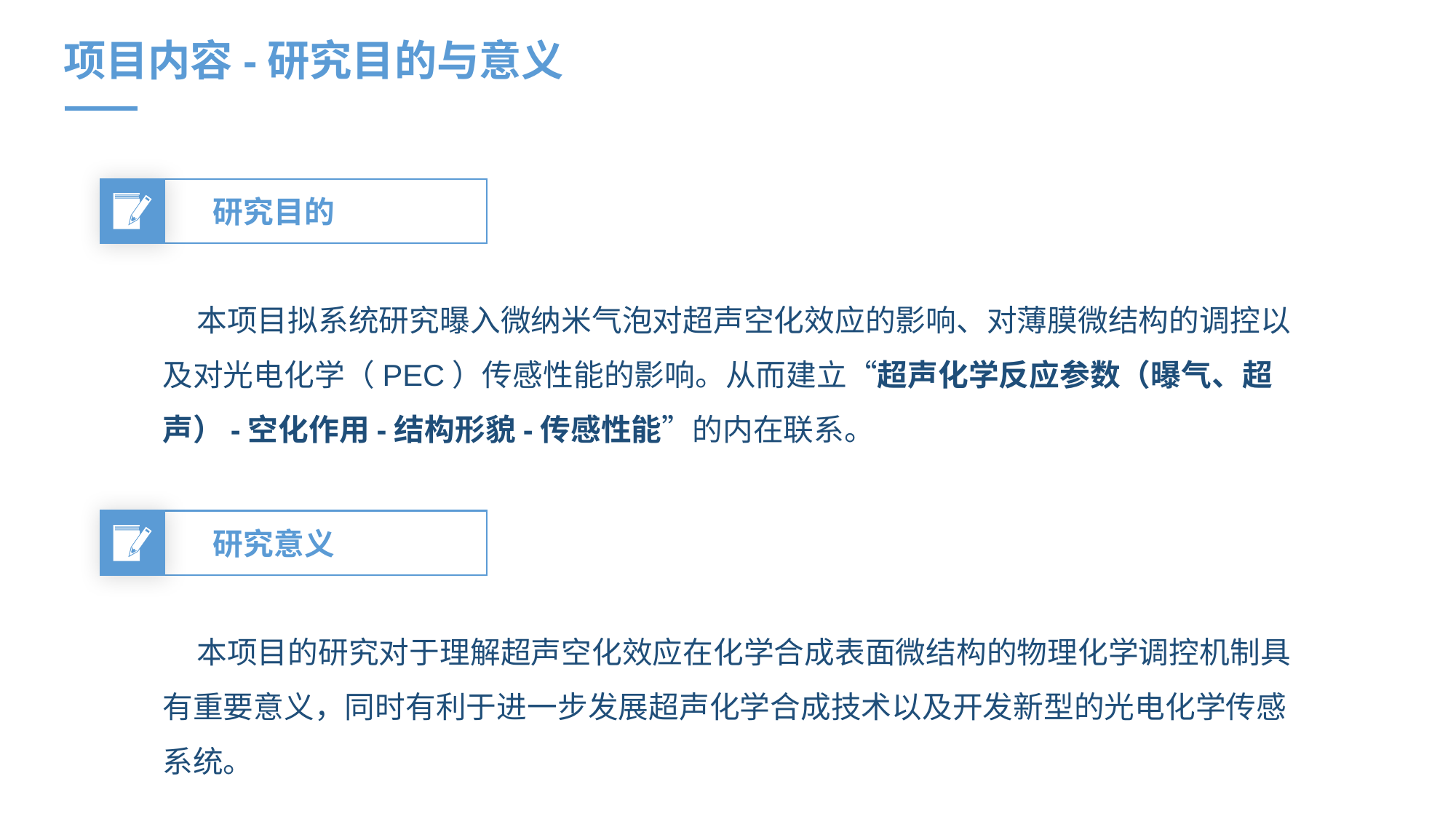

项目内容-研究目的与意义

研究目的
    本项目拟系统研究曝入微纳米气泡对超声空化效应的影响、对薄膜微结构的调控以及对光电化学（PEC）传感性能的影响。从而建立“超声化学反应参数（曝气、超声）-空化作用-结构形貌-传感性能”的内在联系。

研究意义
    本项目的研究对于理解超声空化效应在化学合成表面微结构的物理化学调控机制具有重要意义，同时有利于进一步发展超声化学合成技术以及开发新型的光电化学传感系统。